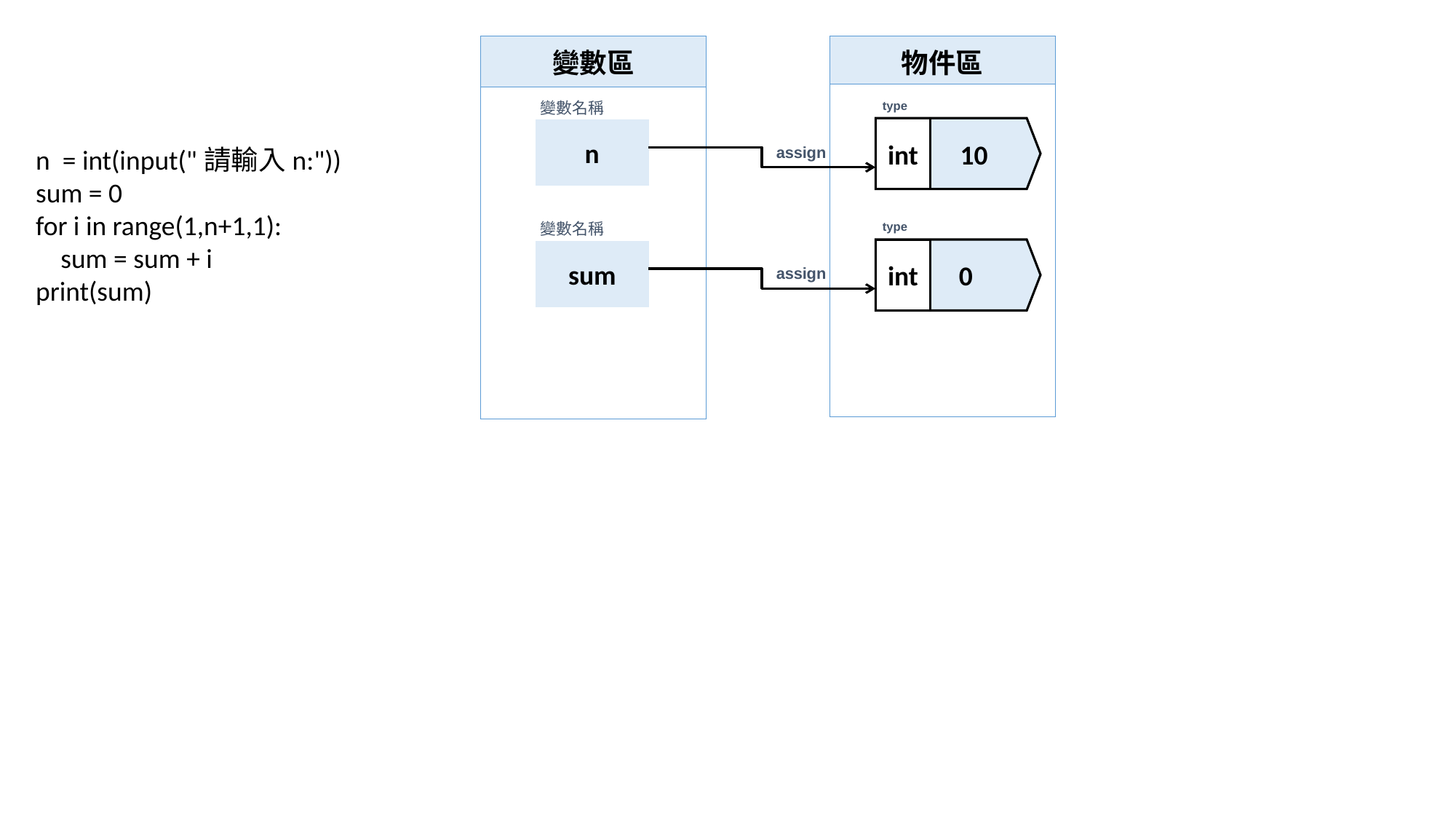

| 物件區 |
| --- |
|  |
| 變數區 |
| --- |
|  |
變數名稱
type
int       10
int
n
assign
n  = int(input("請輸入n:"))
sum = 0
for i in range(1,n+1,1):
    sum = sum + i
print(sum)
變數名稱
type
int       0
int
sum
assign